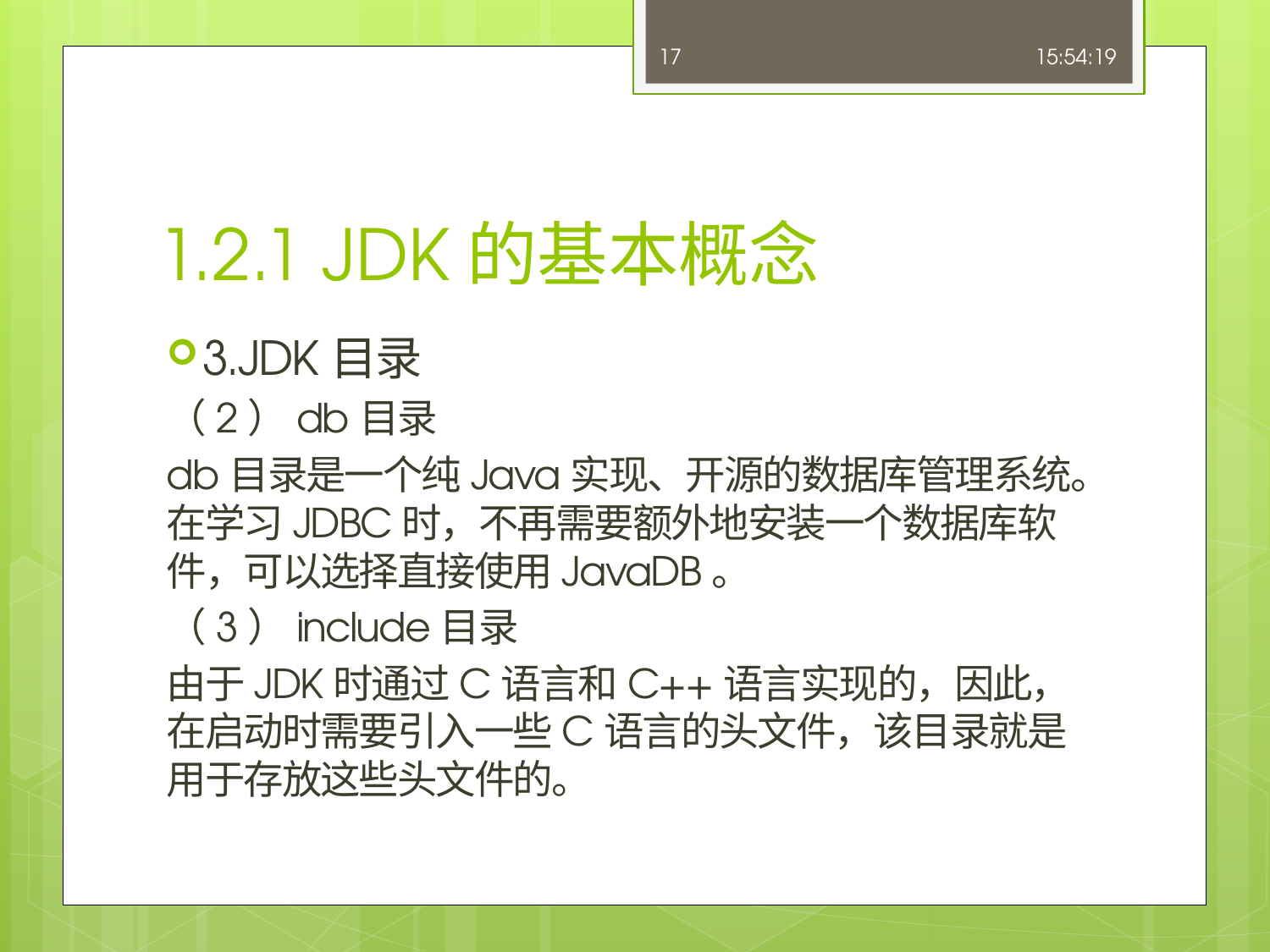

17
15:54:19
# 1.2.1 JDK的基本概念
3.JDK目录
（2）db目录
db目录是一个纯Java实现、开源的数据库管理系统。在学习JDBC时，不再需要额外地安装一个数据库软件，可以选择直接使用JavaDB。
（3）include目录
由于JDK时通过C语言和C++语言实现的，因此，在启动时需要引入一些C语言的头文件，该目录就是用于存放这些头文件的。